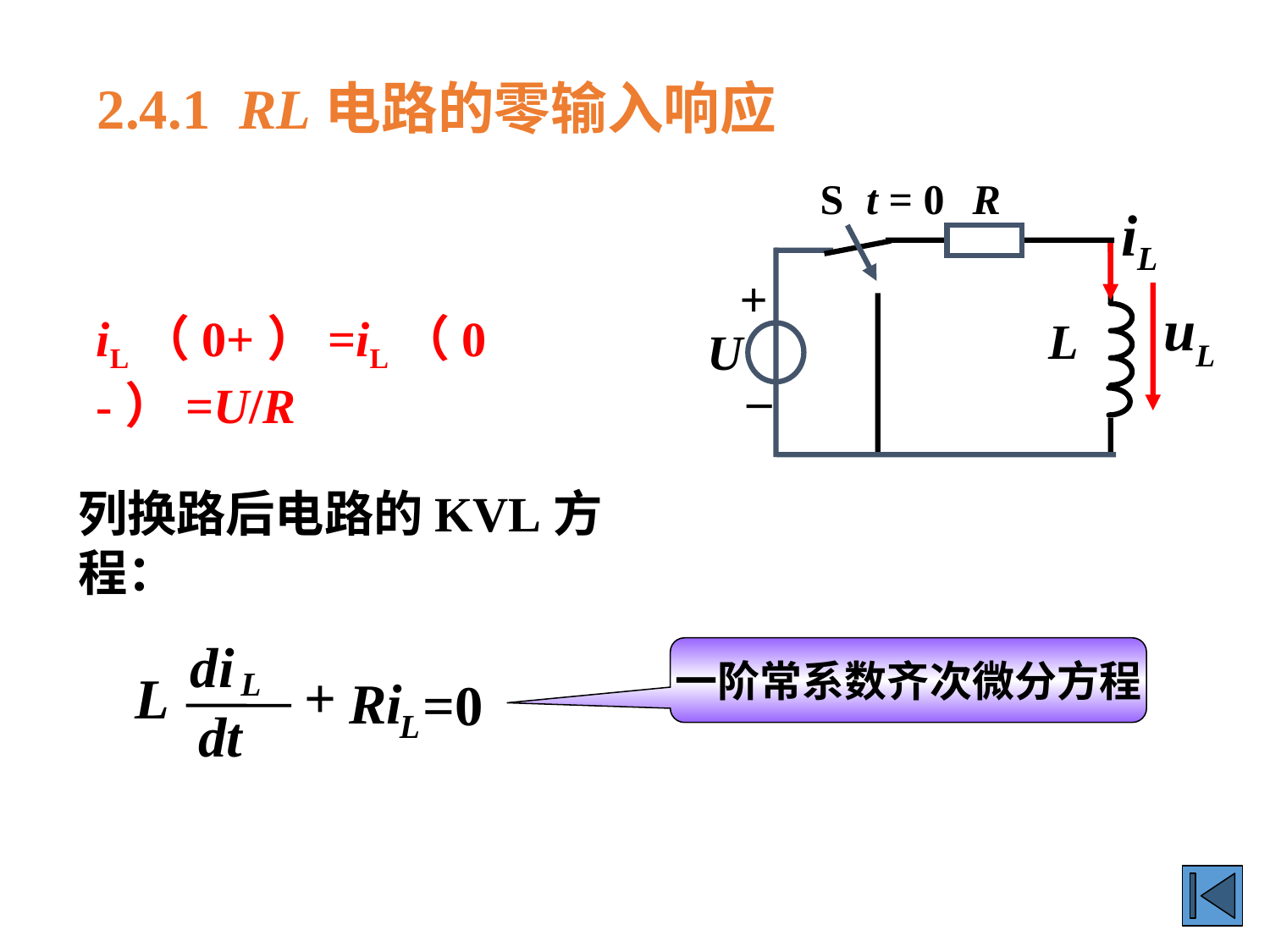

2.4.1  RL电路的零输入响应
S
t = 0
R
iL

+

u
L
L

U

_

iL（0+）=iL（0 -）=U/R
列换路后电路的KVL方程：
di
+
L
L
=0
Ri
dt
L

一阶常系数齐次微分方程